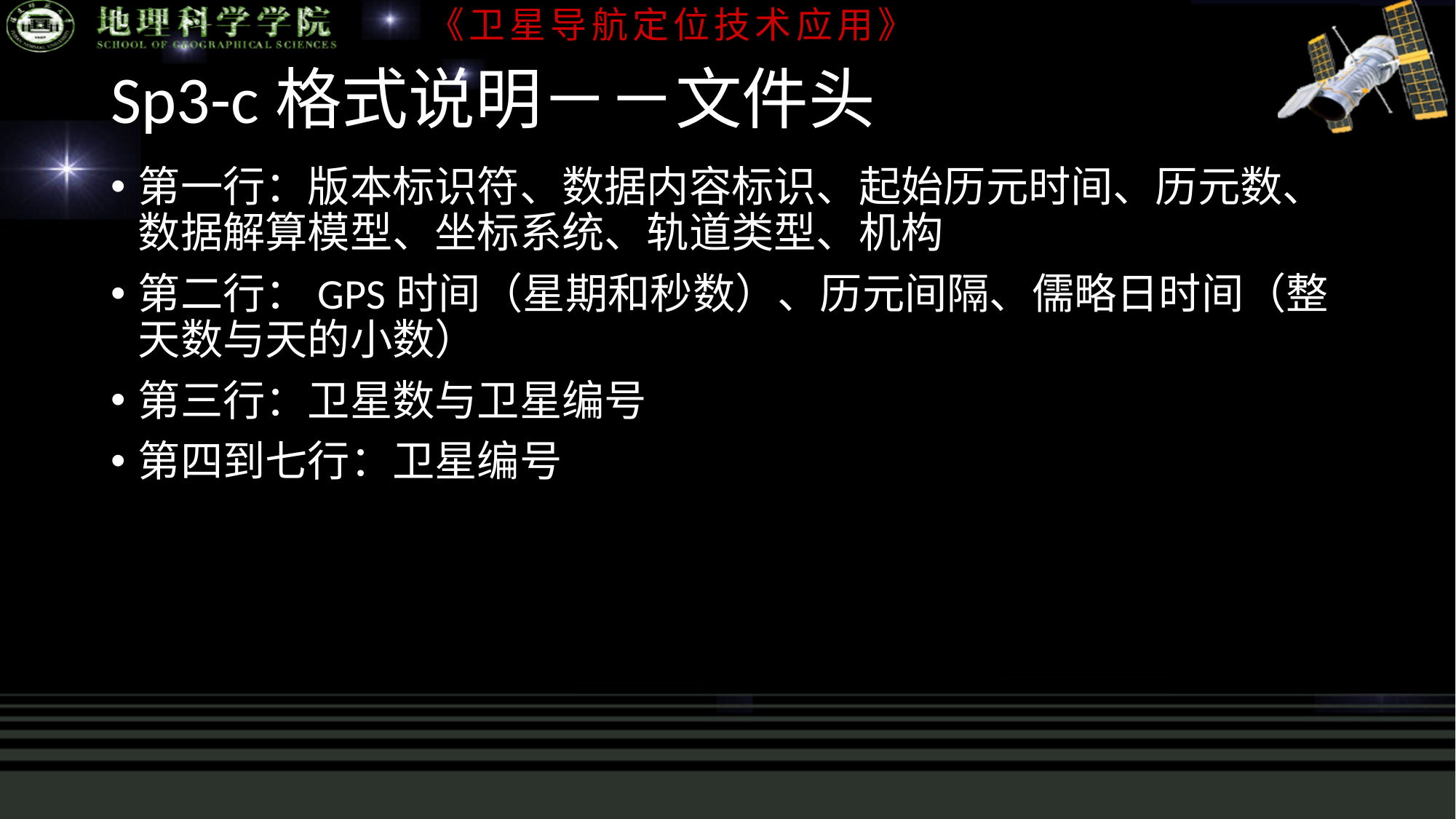

# Sp3-c格式说明－－文件头
第一行：版本标识符、数据内容标识、起始历元时间、历元数、数据解算模型、坐标系统、轨道类型、机构
第二行：GPS时间（星期和秒数）、历元间隔、儒略日时间（整天数与天的小数）
第三行：卫星数与卫星编号
第四到七行：卫星编号